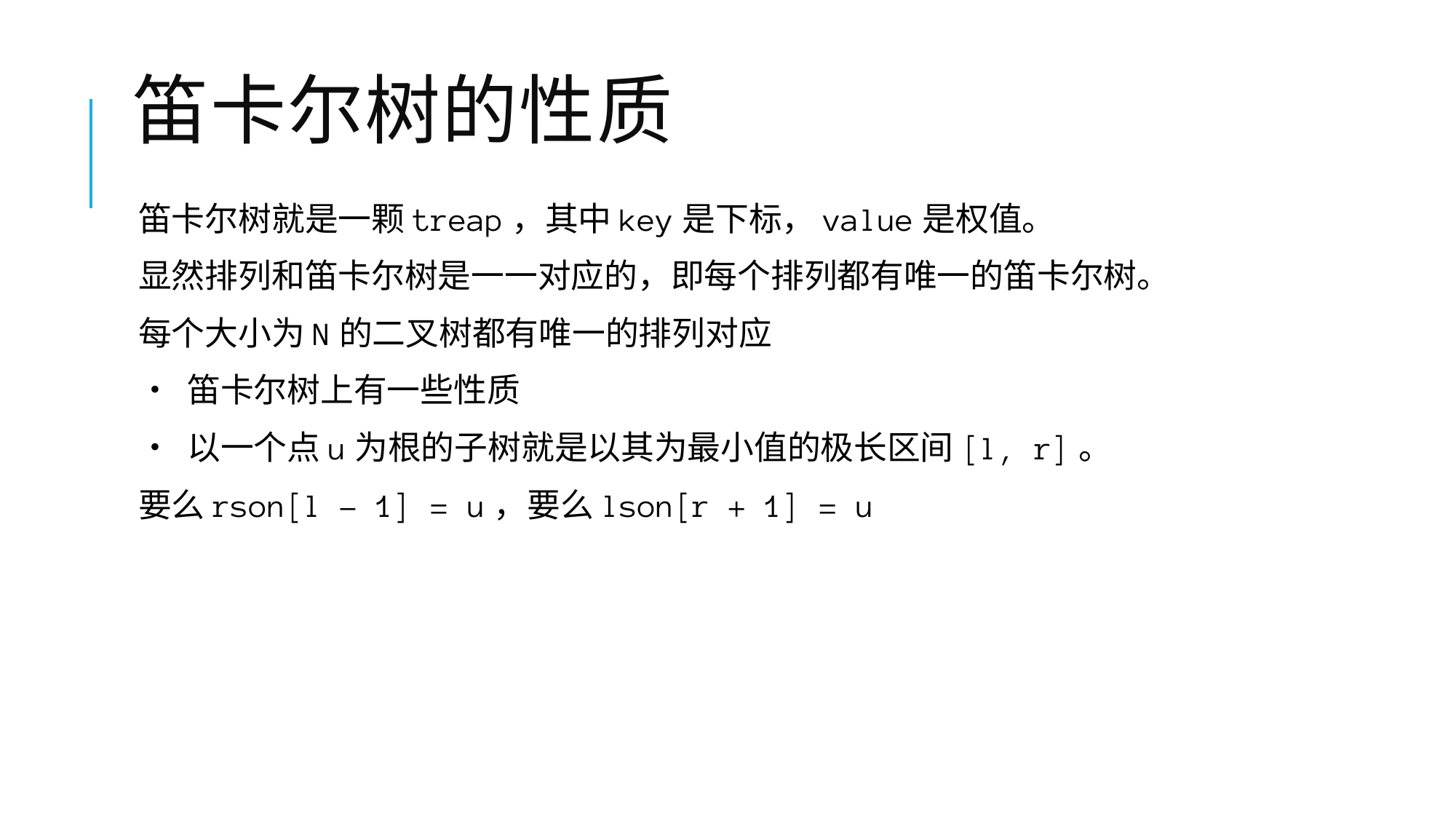

# 笛卡尔树的性质
笛卡尔树就是一颗treap，其中key是下标，value是权值。
显然排列和笛卡尔树是一一对应的，即每个排列都有唯一的笛卡尔树。
每个大小为N的二叉树都有唯一的排列对应
• 笛卡尔树上有一些性质
• 以一个点u为根的子树就是以其为最小值的极长区间[l, r]。
要么rson[l − 1] = u，要么lson[r + 1] = u